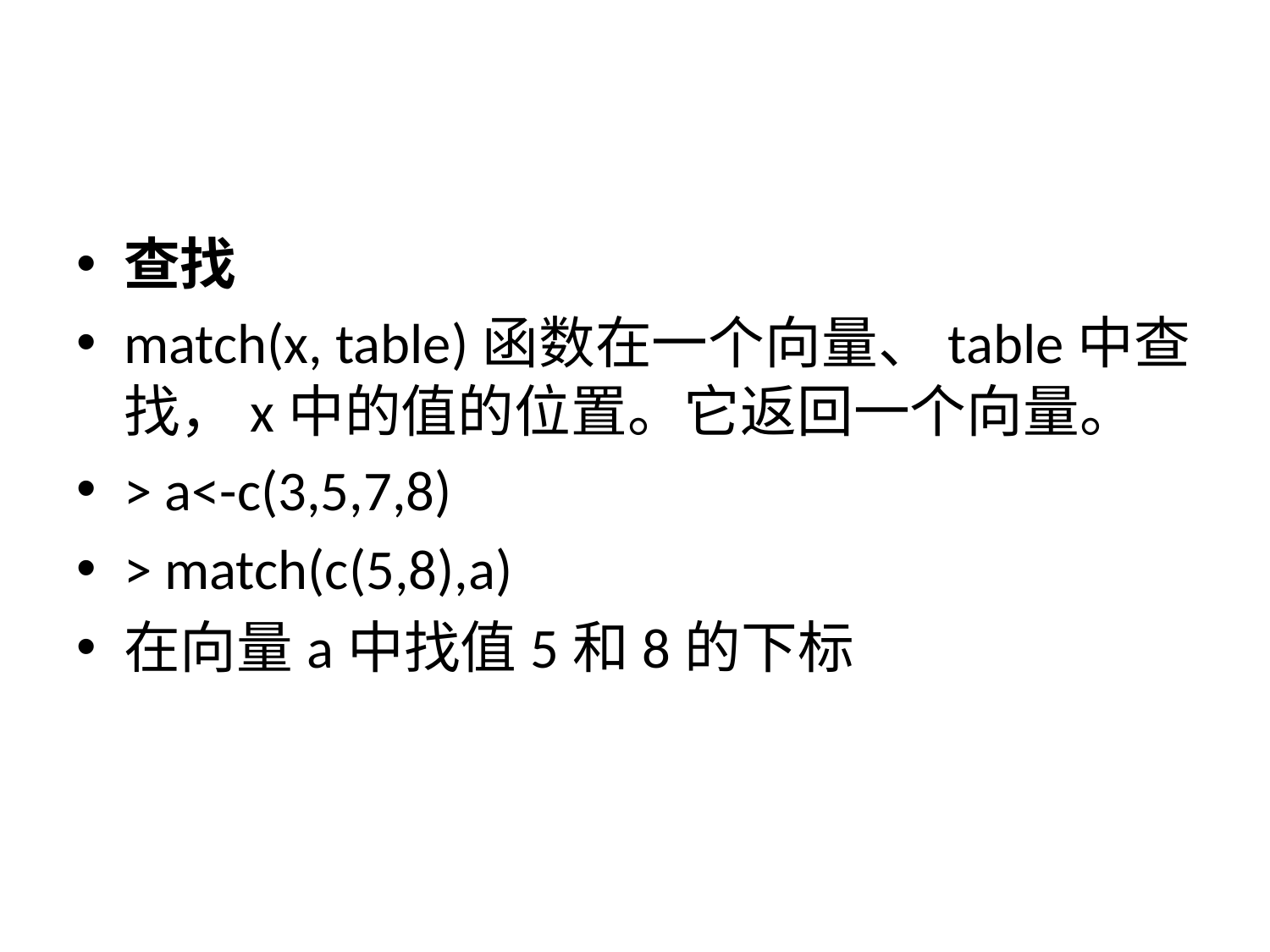

#
查找
match(x, table)函数在一个向量、table中查找，x中的值的位置。它返回一个向量。
> a<-c(3,5,7,8)
> match(c(5,8),a)
在向量a中找值5和8的下标